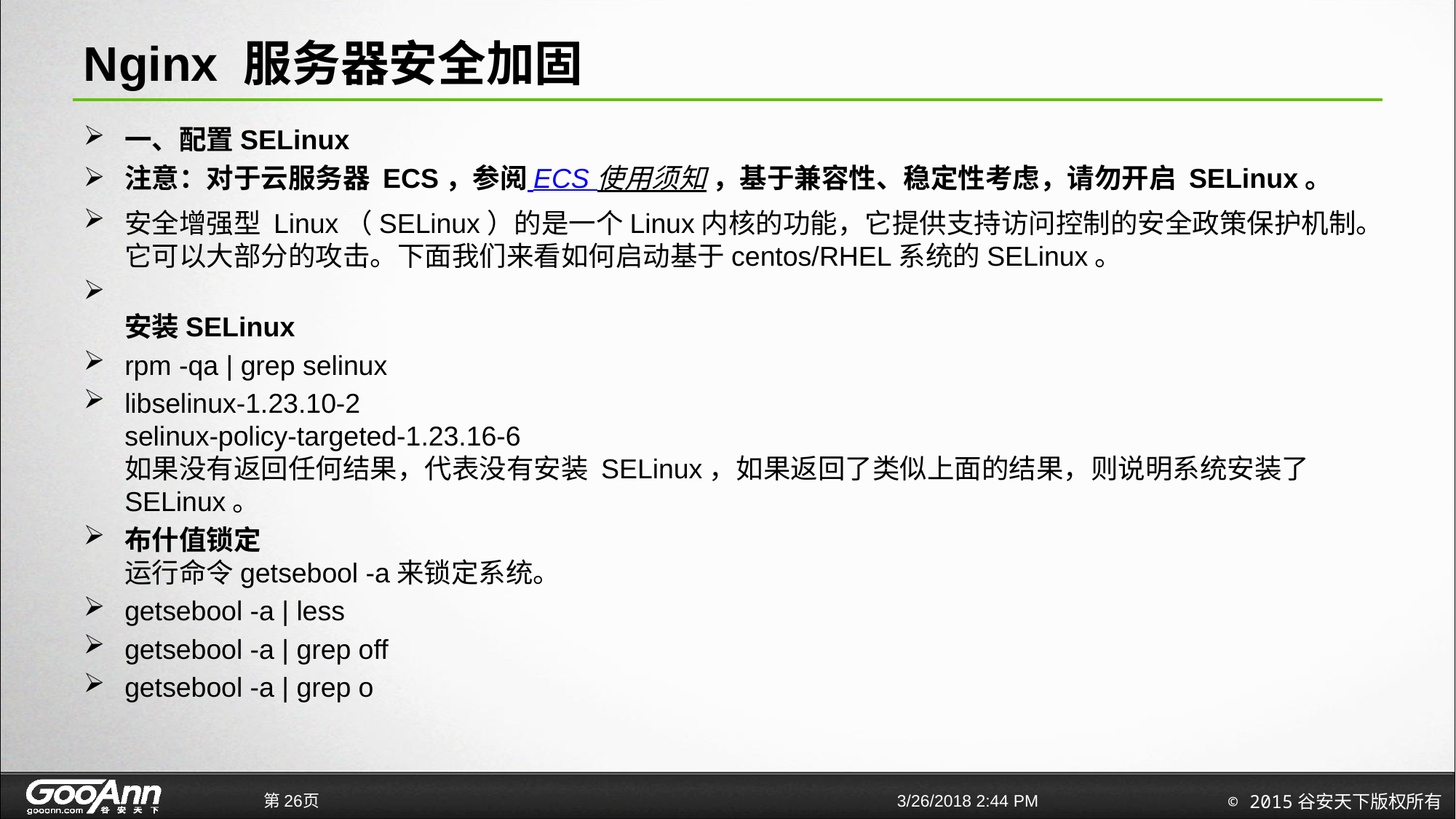

# Nginx 服务器安全加固
一、配置SELinux
注意：对于云服务器 ECS，参阅 ECS 使用须知 ，基于兼容性、稳定性考虑，请勿开启 SELinux。
安全增强型 Linux（SELinux）的是一个Linux内核的功能，它提供支持访问控制的安全政策保护机制。它可以大部分的攻击。下面我们来看如何启动基于centos/RHEL系统的SELinux。
安装SELinux
rpm -qa | grep selinux
libselinux-1.23.10-2
selinux-policy-targeted-1.23.16-6
如果没有返回任何结果，代表没有安装 SELinux，如果返回了类似上面的结果，则说明系统安装了 SELinux。
布什值锁定
运行命令getsebool -a来锁定系统。
getsebool -a | less
getsebool -a | grep off
getsebool -a | grep o